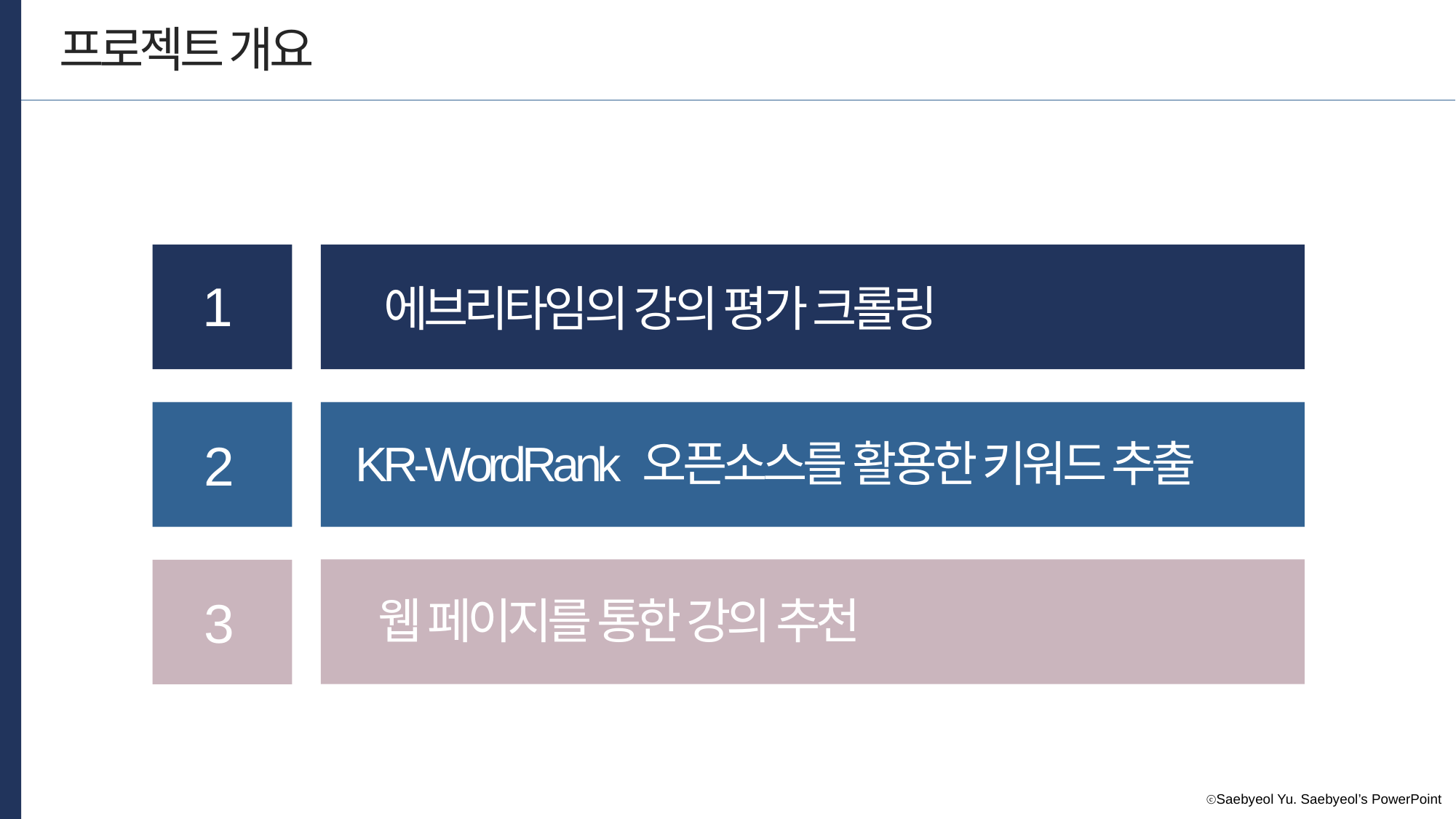

프로젝트 개요

1
에브리타임의 강의 평가 크롤링

2
KR-WordRank 오픈소스를 활용한 키워드 추출

3
웹 페이지를 통한 강의 추천